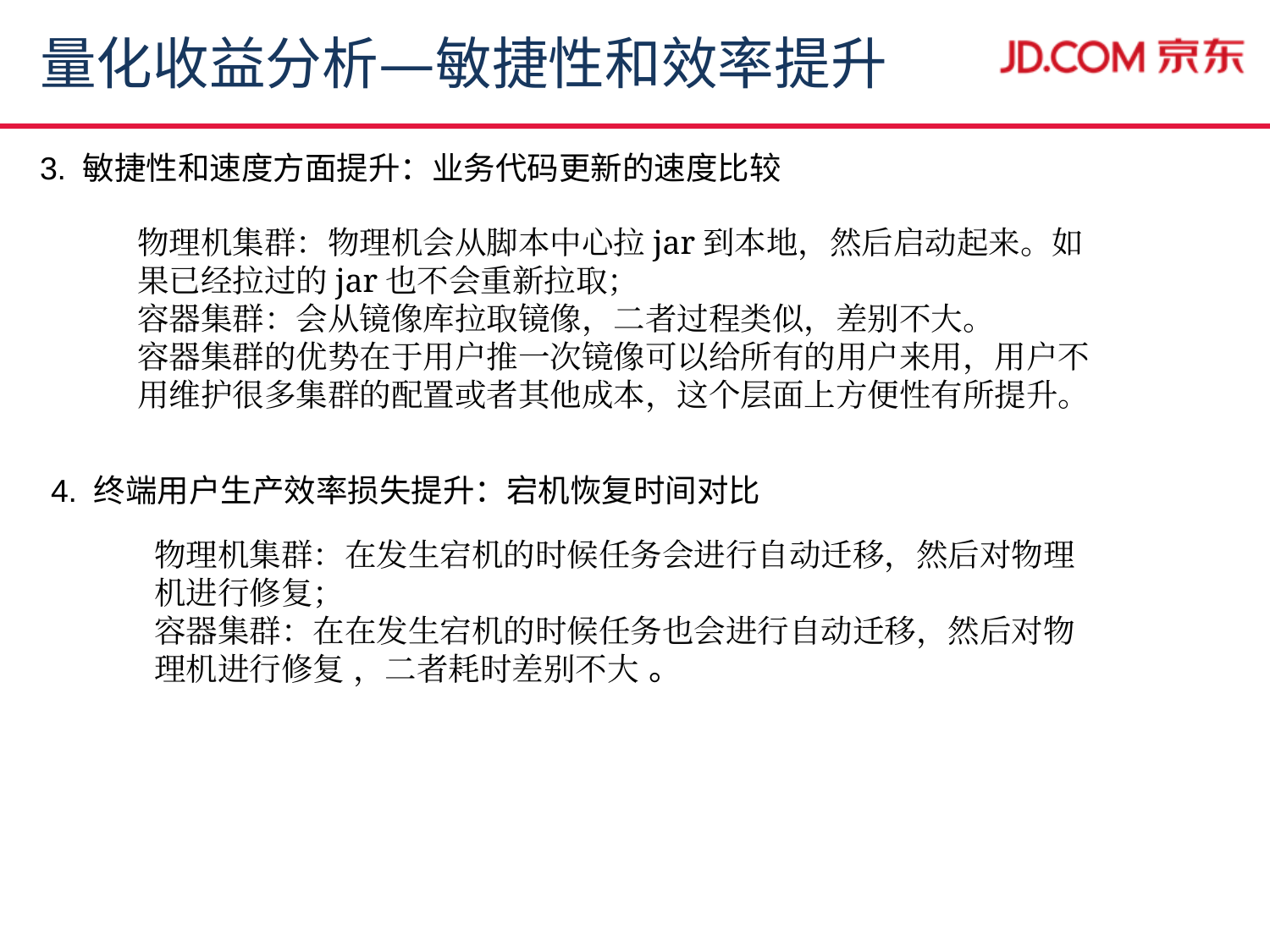

量化收益分析—敏捷性和效率提升
3. 敏捷性和速度方面提升：业务代码更新的速度比较
物理机集群：物理机会从脚本中心拉jar到本地，然后启动起来。如果已经拉过的jar也不会重新拉取；
容器集群：会从镜像库拉取镜像，二者过程类似，差别不大。
容器集群的优势在于用户推一次镜像可以给所有的用户来用，用户不用维护很多集群的配置或者其他成本，这个层面上方便性有所提升。
4. 终端用户生产效率损失提升：宕机恢复时间对比
物理机集群：在发生宕机的时候任务会进行自动迁移，然后对物理机进行修复；
容器集群：在在发生宕机的时候任务也会进行自动迁移，然后对物理机进行修复 ，二者耗时差别不大 。